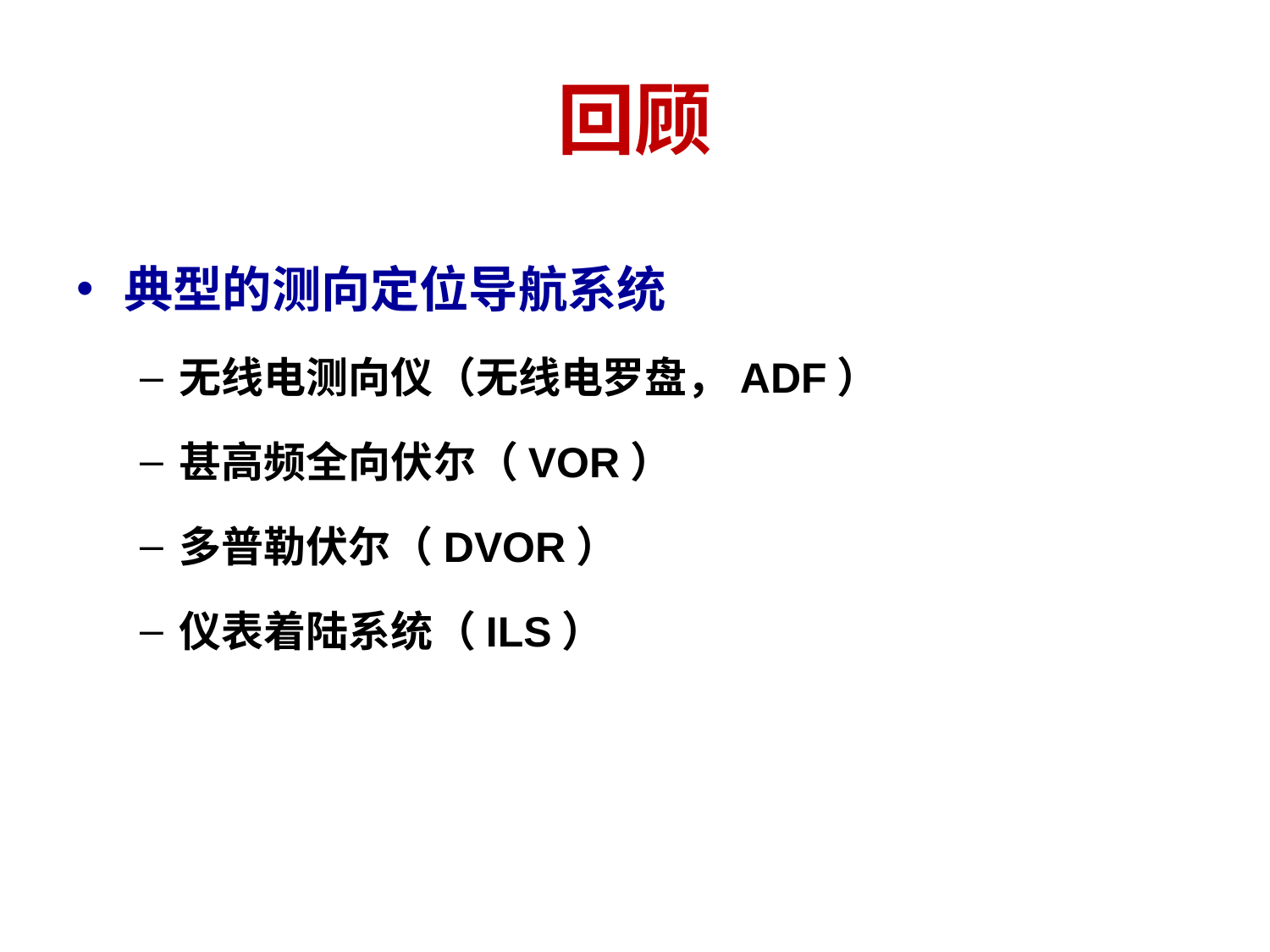

# 回顾
典型的测向定位导航系统
无线电测向仪（无线电罗盘，ADF）
甚高频全向伏尔（VOR）
多普勒伏尔（DVOR）
仪表着陆系统（ILS）